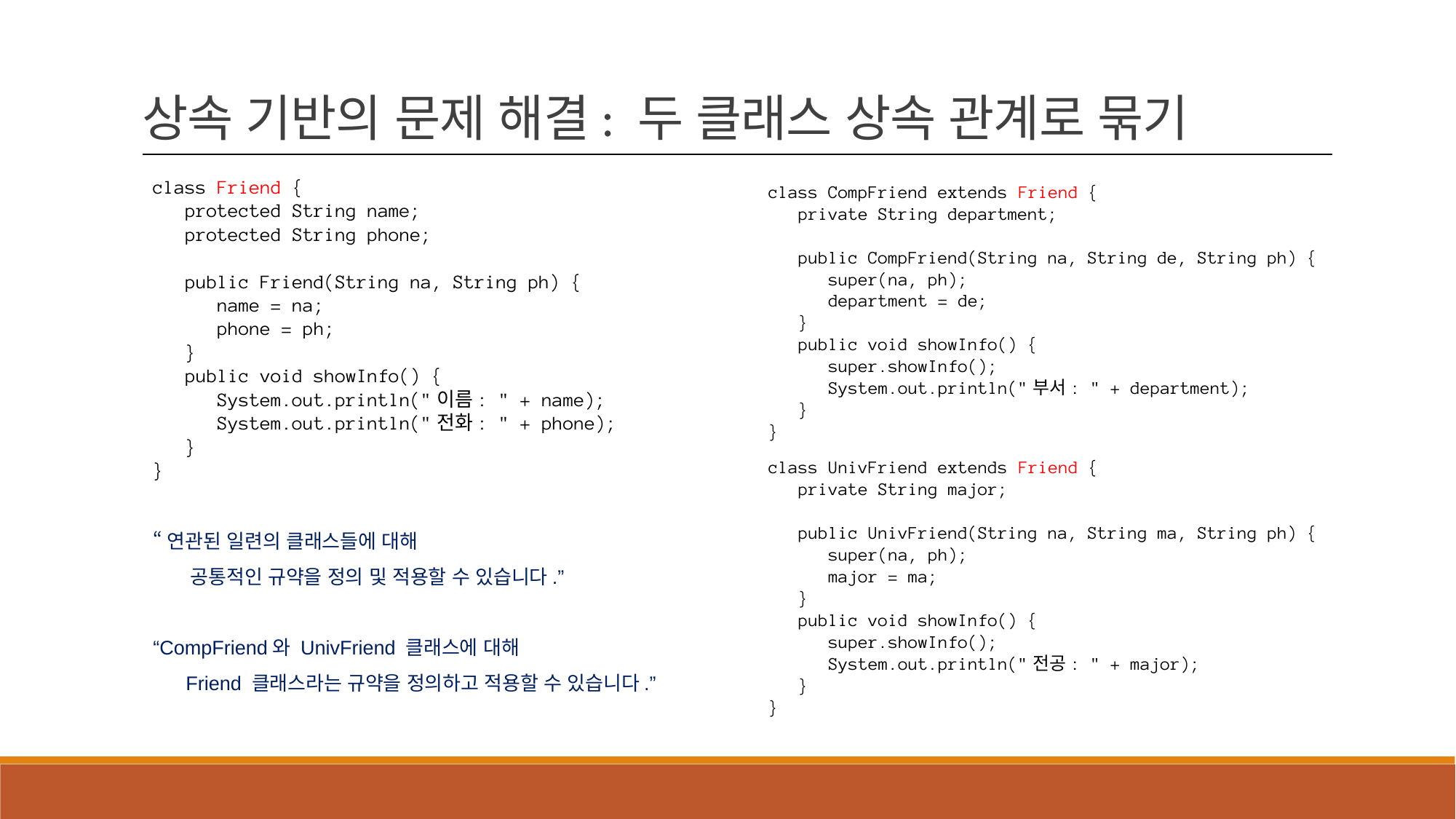

상속 기반의 문제 해결: 두 클래스 상속 관계로 묶기
class Friend {
   protected String name;
   protected String phone;

   public Friend(String na, String ph) {
      name = na;
      phone = ph;
   }
   public void showInfo() {
      System.out.println("이름: " + name);
      System.out.println("전화: " + phone);
   }
}
class CompFriend extends Friend {
   private String department;

   public CompFriend(String na, String de, String ph) {
      super(na, ph);
      department = de;
   }
   public void showInfo() {
      super.showInfo();
      System.out.println("부서: " + department);
   }
}
class UnivFriend extends Friend {
   private String major;

   public UnivFriend(String na, String ma, String ph) {
      super(na, ph);
      major = ma;
   }
   public void showInfo() {
      super.showInfo();
      System.out.println("전공: " + major);
   }
}
“연관된 일련의 클래스들에 대해
      공통적인 규약을 정의 및 적용할 수 있습니다.”

“CompFriend와 UnivFriend 클래스에 대해
      Friend 클래스라는 규약을 정의하고 적용할 수 있습니다.”